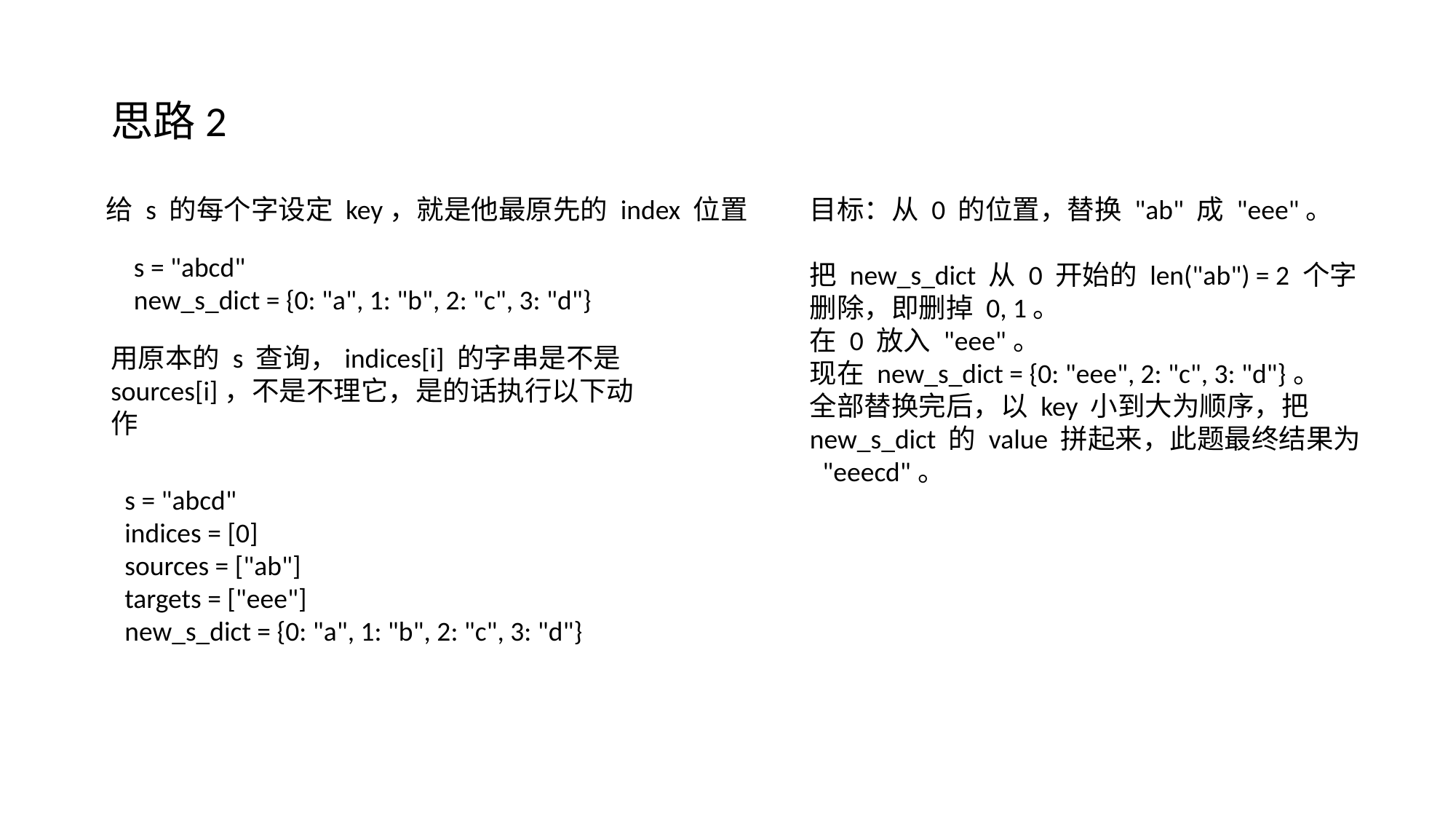

# 思路2
给 s 的每个字设定 key，就是他最原先的 index 位置
目标：从 0 的位置，替换 "ab" 成 "eee"。

把 new_s_dict 从 0 开始的 len("ab") = 2 个字删除，即删掉 0, 1。
在 0 放入 "eee"。
现在 new_s_dict = {0: "eee", 2: "c", 3: "d"}。
全部替换完后，以 key 小到大为顺序，把 new_s_dict 的 value 拼起来，此题最终结果为 "eeecd"。

s = "abcd"
new_s_dict = {0: "a", 1: "b", 2: "c", 3: "d"}
用原本的 s 查询，indices[i] 的字串是不是 sources[i]，不是不理它，是的话执行以下动作
s = "abcd"
indices = [0]
sources = ["ab"]
targets = ["eee"]
new_s_dict = {0: "a", 1: "b", 2: "c", 3: "d"}